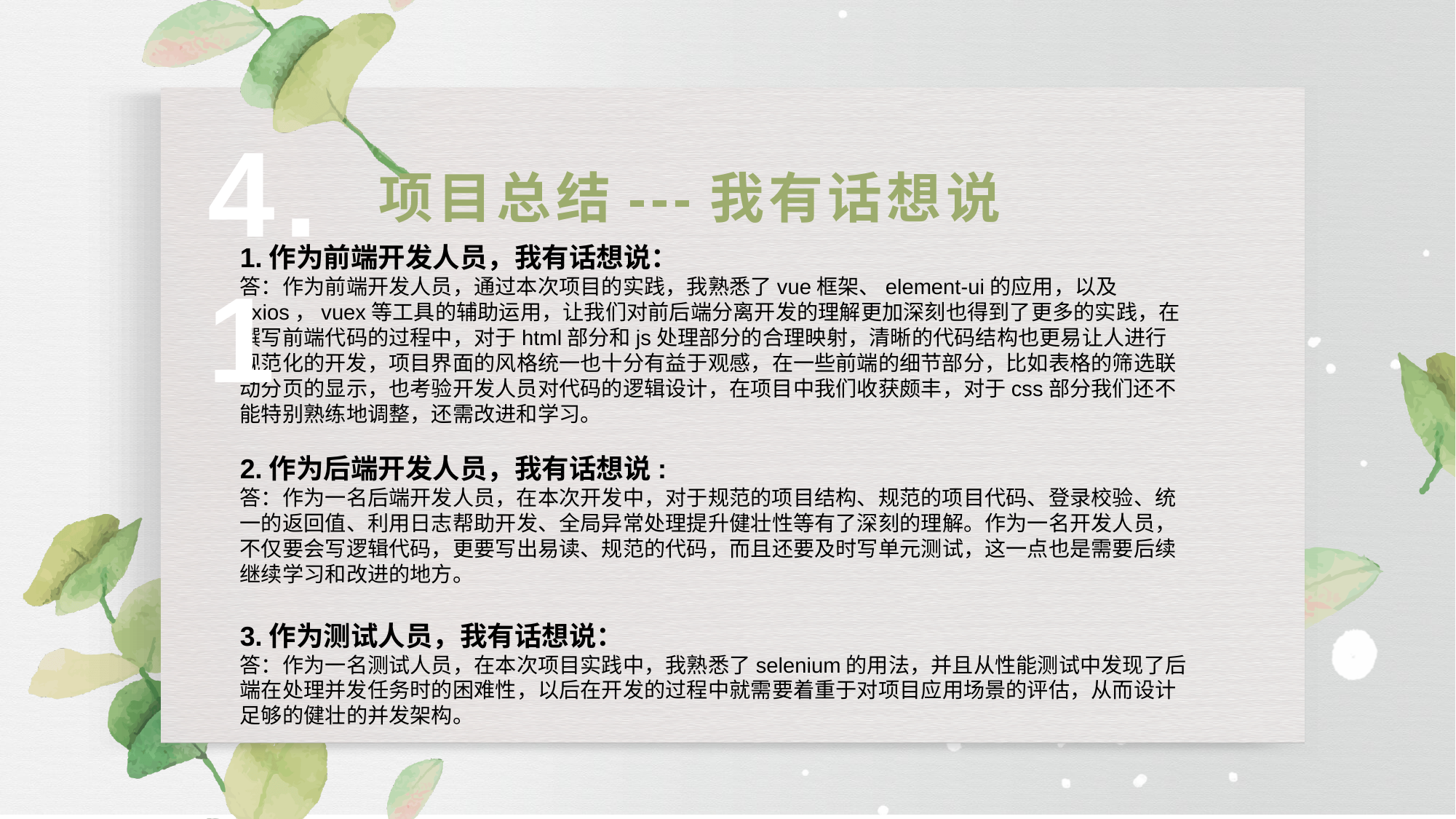

4.1
项目总结---我有话想说
1.作为前端开发人员，我有话想说：
答：作为前端开发人员，通过本次项目的实践，我熟悉了vue框架、element-ui的应用，以及axios，vuex等工具的辅助运用，让我们对前后端分离开发的理解更加深刻也得到了更多的实践，在撰写前端代码的过程中，对于html部分和js处理部分的合理映射，清晰的代码结构也更易让人进行规范化的开发，项目界面的风格统一也十分有益于观感，在一些前端的细节部分，比如表格的筛选联动分页的显示，也考验开发人员对代码的逻辑设计，在项目中我们收获颇丰，对于css部分我们还不能特别熟练地调整，还需改进和学习。

2.作为后端开发人员，我有话想说:
答：作为一名后端开发人员，在本次开发中，对于规范的项目结构、规范的项目代码、登录校验、统一的返回值、利用日志帮助开发、全局异常处理提升健壮性等有了深刻的理解。作为一名开发人员，不仅要会写逻辑代码，更要写出易读、规范的代码，而且还要及时写单元测试，这一点也是需要后续继续学习和改进的地方。

3.作为测试人员，我有话想说：
答：作为一名测试人员，在本次项目实践中，我熟悉了selenium的用法，并且从性能测试中发现了后端在处理并发任务时的困难性，以后在开发的过程中就需要着重于对项目应用场景的评估，从而设计足够的健壮的并发架构。